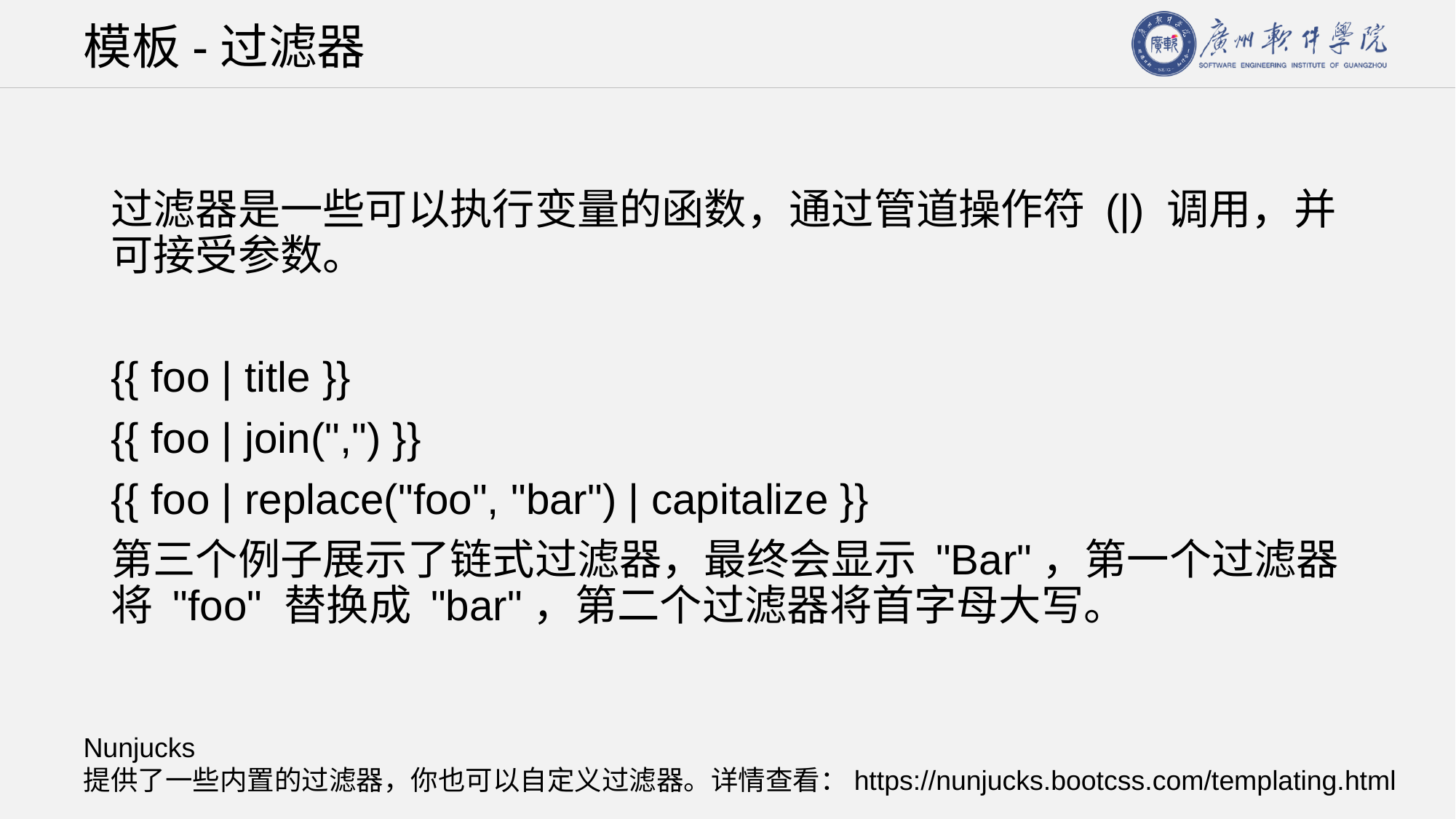

# 模板-过滤器
过滤器是一些可以执行变量的函数，通过管道操作符 (|) 调用，并可接受参数。

{{ foo | title }}
{{ foo | join(",") }}
{{ foo | replace("foo", "bar") | capitalize }}
第三个例子展示了链式过滤器，最终会显示 "Bar"，第一个过滤器将 "foo" 替换成 "bar"，第二个过滤器将首字母大写。
Nunjucks 提供了一些内置的过滤器，你也可以自定义过滤器。详情查看：https://nunjucks.bootcss.com/templating.html